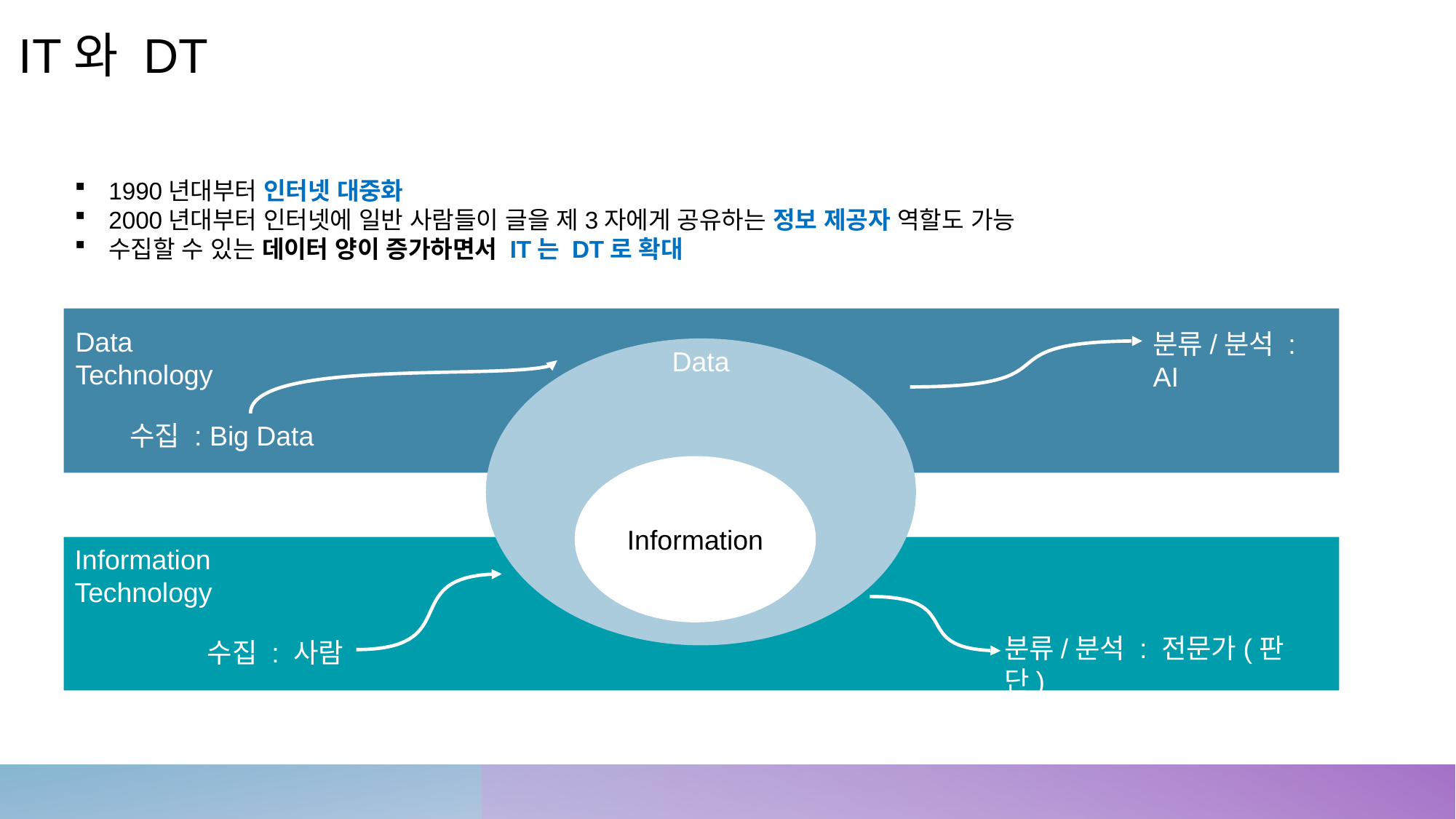

IT와 DT
1990년대부터 인터넷 대중화
2000년대부터 인터넷에 일반 사람들이 글을 제3자에게 공유하는 정보 제공자 역할도 가능
수집할 수 있는 데이터 양이 증가하면서 IT는 DT로 확대

Data Technology
분류/분석 : AI
Data

수집 : Big Data
Information

Information Technology
분류/분석 : 전문가(판단)
수집 : 사람